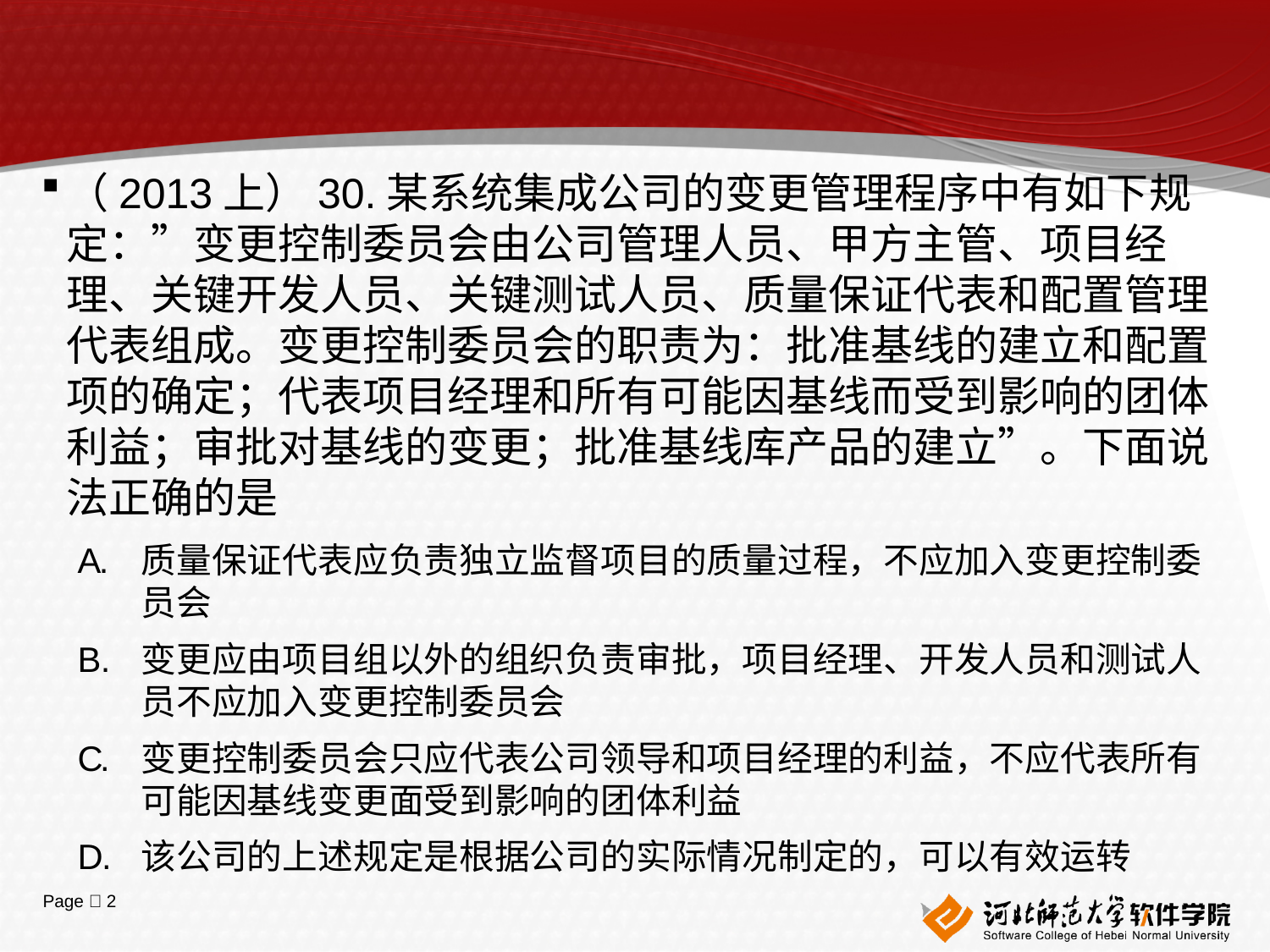

#
（2013上）30.某系统集成公司的变更管理程序中有如下规定：”变更控制委员会由公司管理人员、甲方主管、项目经理、关键开发人员、关键测试人员、质量保证代表和配置管理代表组成。变更控制委员会的职责为：批准基线的建立和配置项的确定；代表项目经理和所有可能因基线而受到影响的团体利益；审批对基线的变更；批准基线库产品的建立”。下面说法正确的是
质量保证代表应负责独立监督项目的质量过程，不应加入变更控制委员会
变更应由项目组以外的组织负责审批，项目经理、开发人员和测试人员不应加入变更控制委员会
变更控制委员会只应代表公司领导和项目经理的利益，不应代表所有可能因基线变更面受到影响的团体利益
该公司的上述规定是根据公司的实际情况制定的，可以有效运转